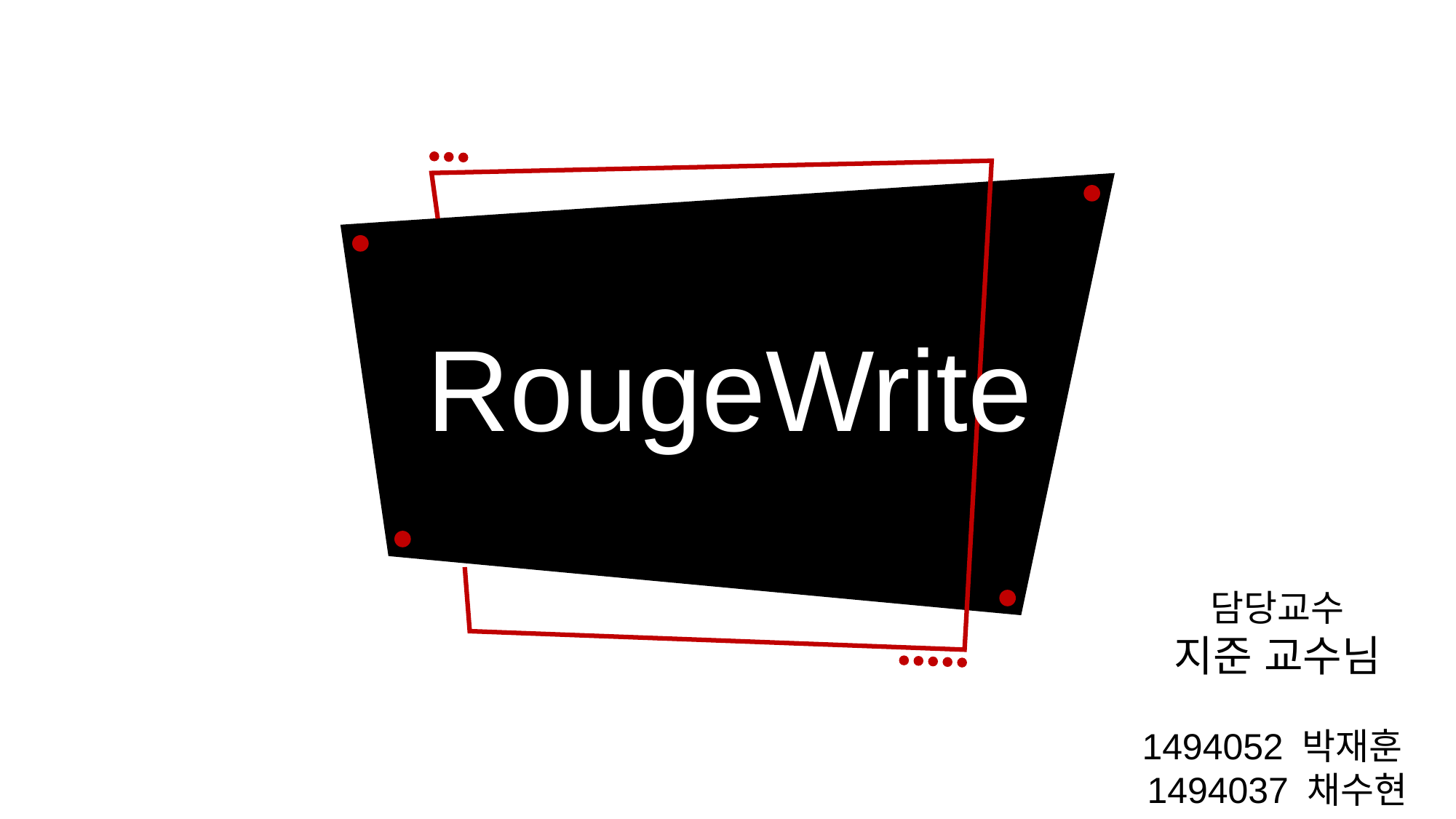

RougeWrite
담당교수
지준 교수님

1494052 박재훈
1494037 채수현